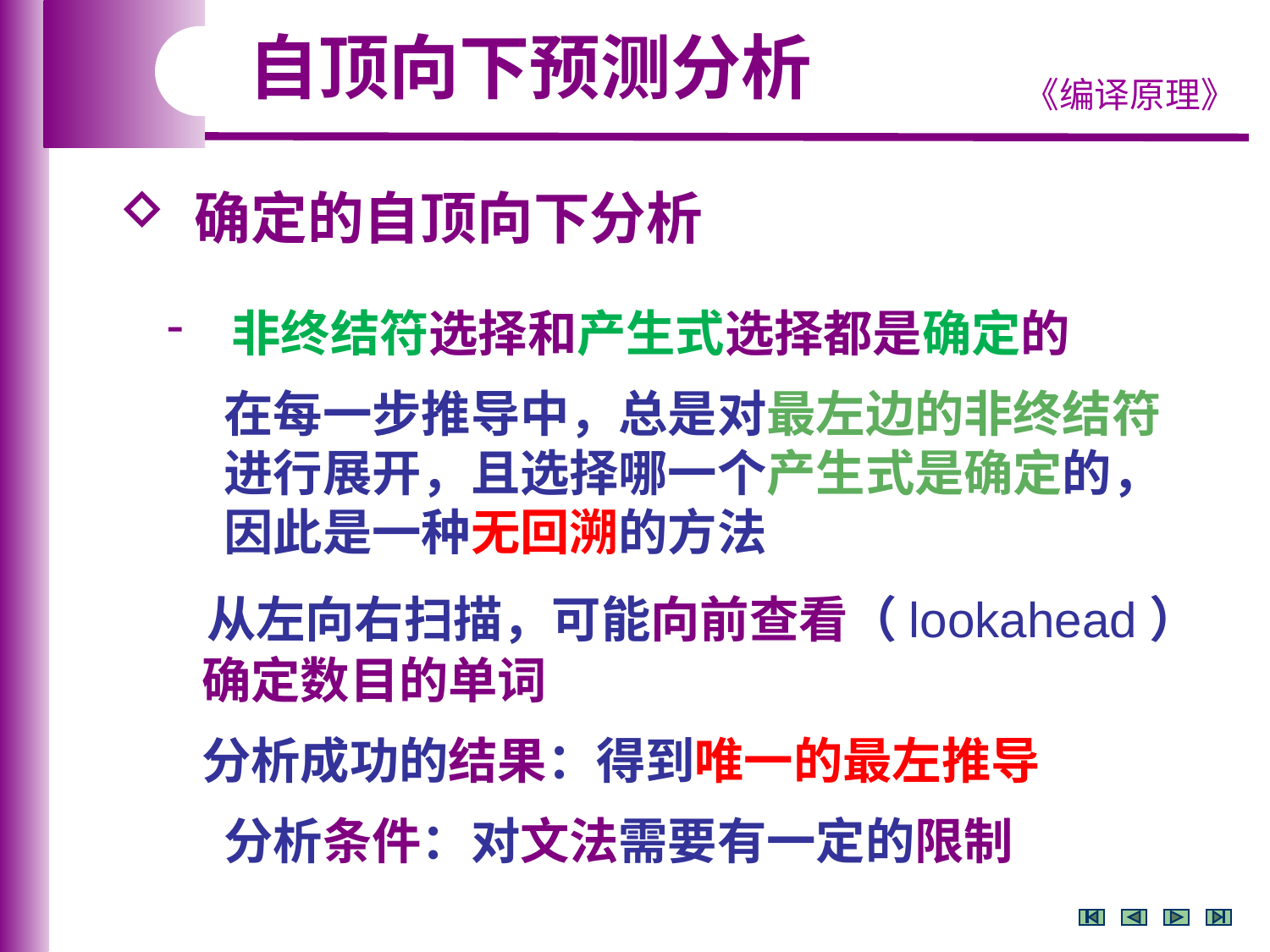

自顶向下预测分析
 确定的自顶向下分析
  非终结符选择和产生式选择都是确定的

    在每一步推导中，总是对最左边的非终结符
    进行展开，且选择哪一个产生式是确定的，
    因此是一种无回溯的方法

  从左向右扫描，可能向前查看（lookahead）
  确定数目的单词

  分析成功的结果：得到唯一的最左推导

    分析条件：对文法需要有一定的限制